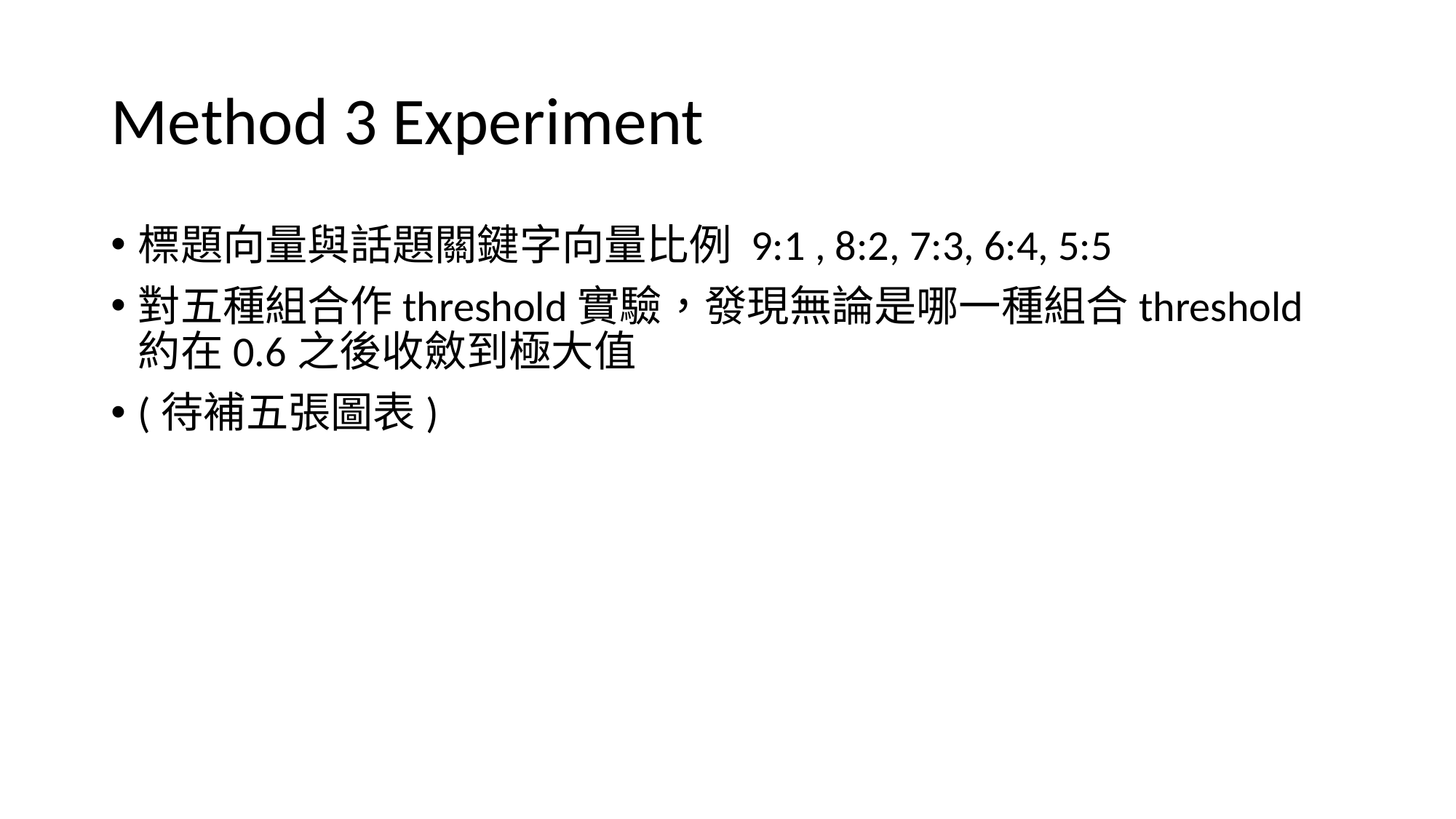

# Method 3 Experiment
標題向量與話題關鍵字向量比例 9:1 , 8:2, 7:3, 6:4, 5:5
對五種組合作threshold實驗，發現無論是哪一種組合threshold約在0.6之後收斂到極大值
(待補五張圖表)